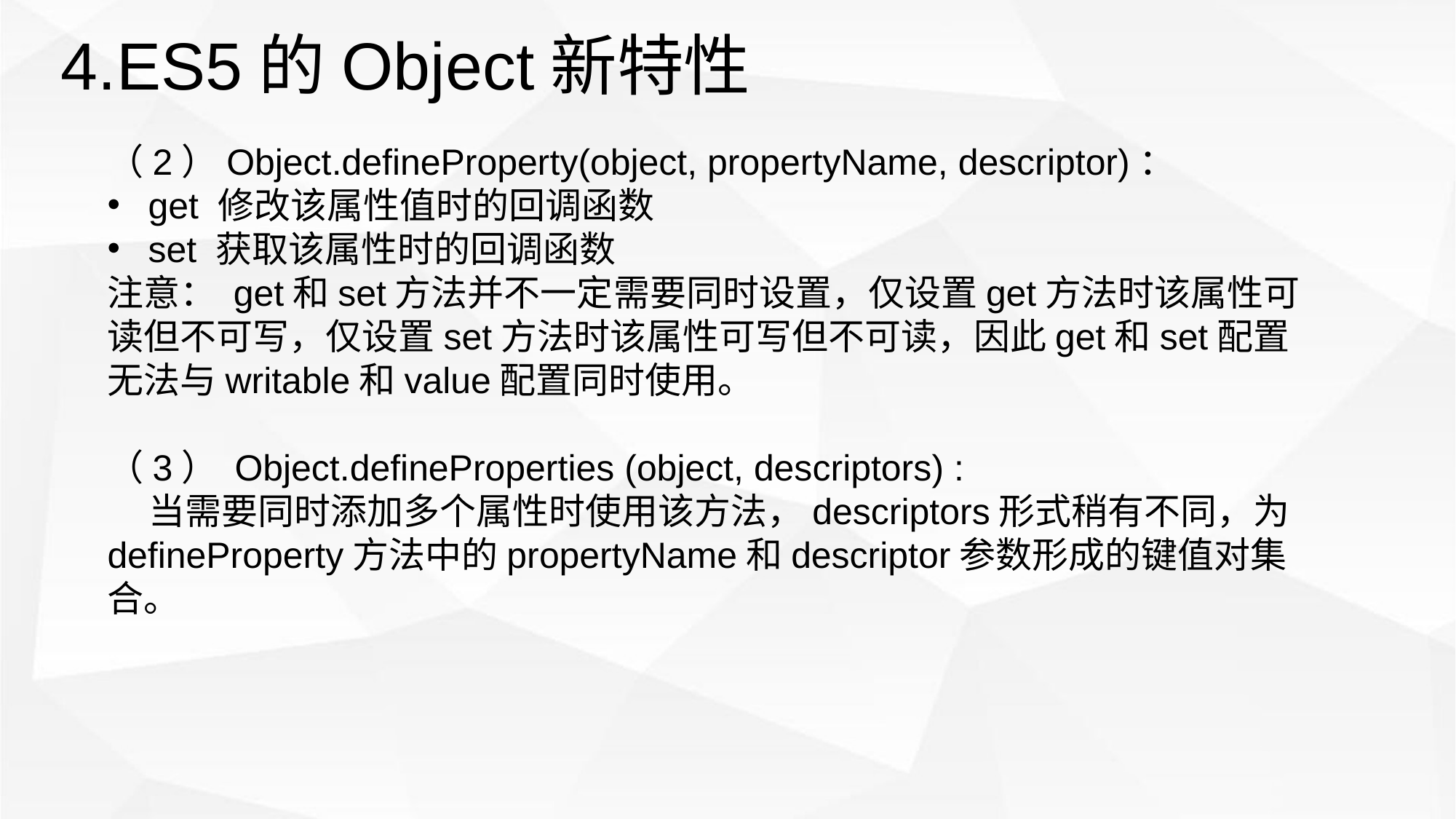

4.ES5的Object新特性
（2）Object.defineProperty(object, propertyName, descriptor)：
get 修改该属性值时的回调函数
set 获取该属性时的回调函数
注意： get和set方法并不一定需要同时设置，仅设置get方法时该属性可读但不可写，仅设置set方法时该属性可写但不可读，因此get和set配置无法与writable和value配置同时使用。

（3） Object.defineProperties (object, descriptors) :
    当需要同时添加多个属性时使用该方法，descriptors形式稍有不同，为defineProperty方法中的propertyName和descriptor参数形成的键值对集合。